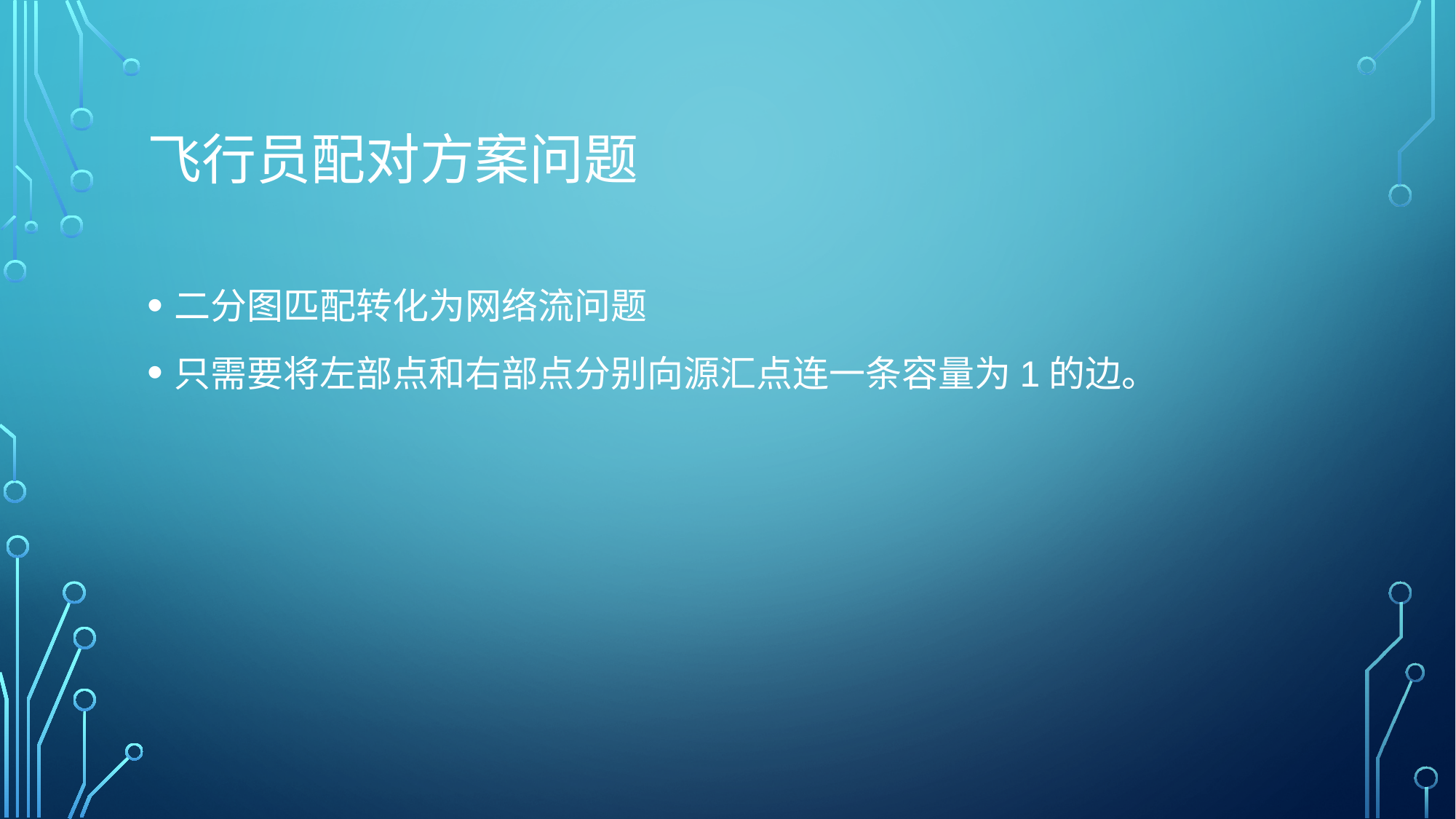

# 飞行员配对方案问题
二分图匹配转化为网络流问题
只需要将左部点和右部点分别向源汇点连一条容量为1的边。